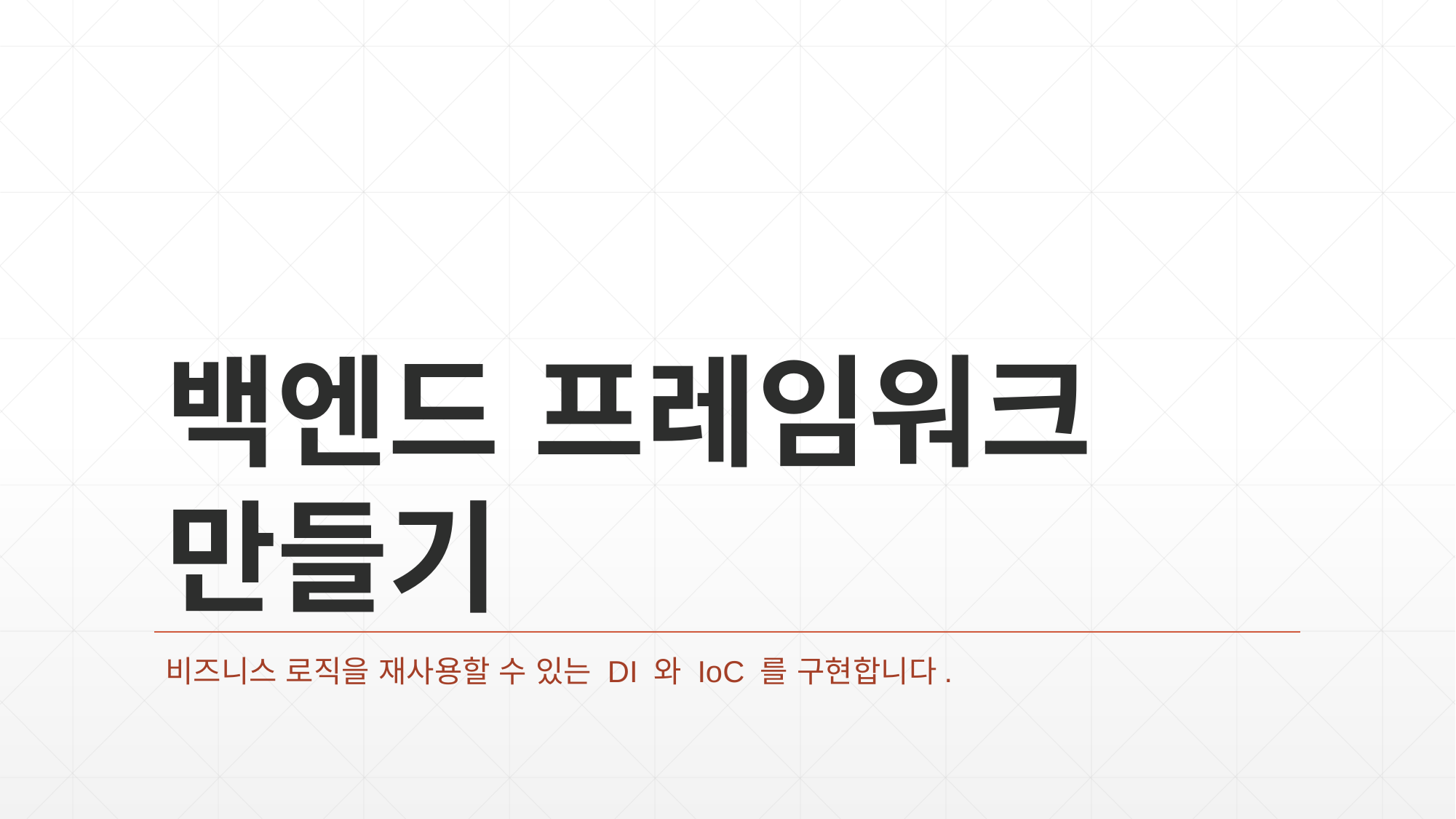

# 백엔드 프레임워크 만들기
비즈니스 로직을 재사용할 수 있는 DI 와 IoC 를 구현합니다.